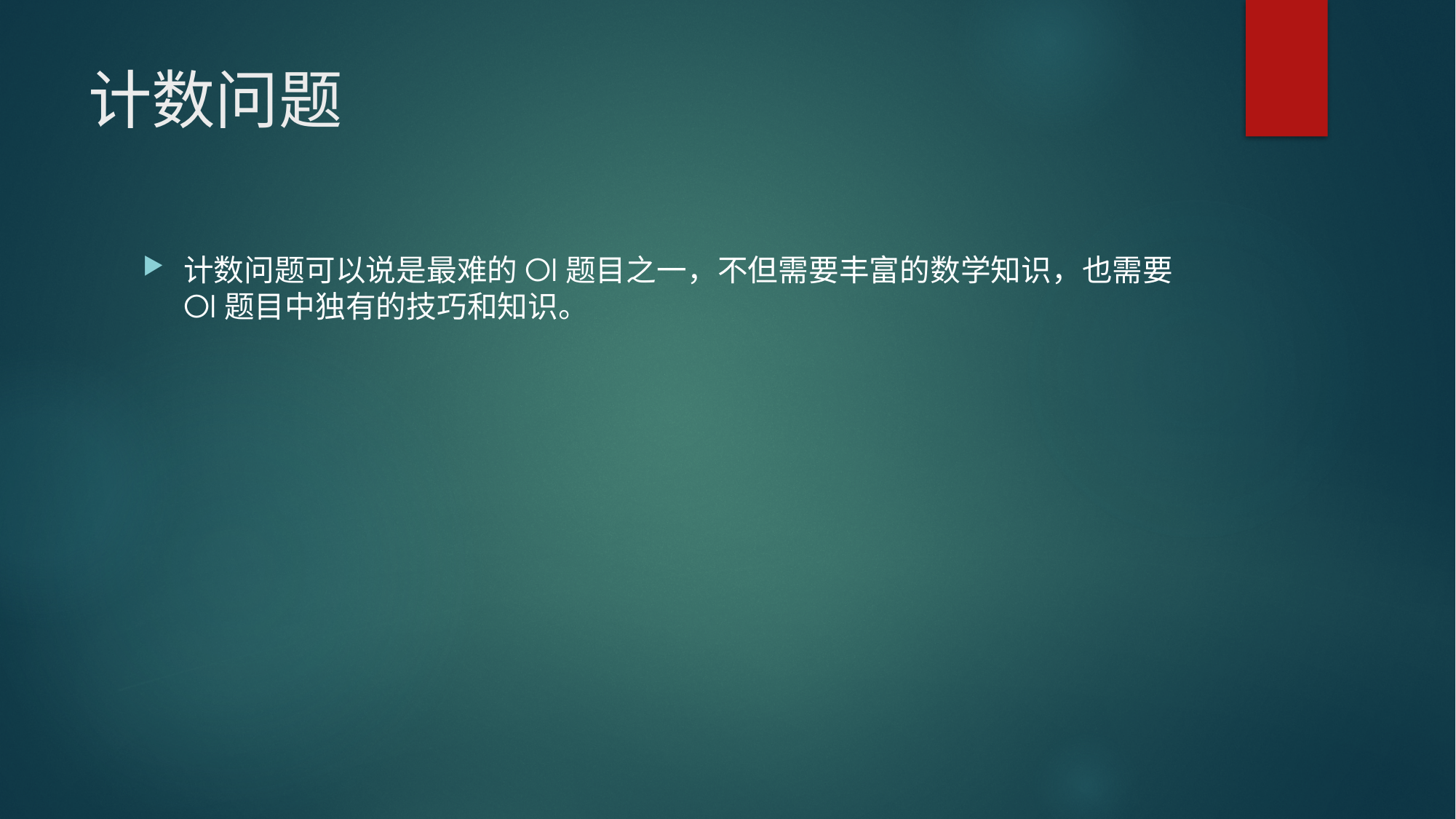

# 计数问题
计数问题可以说是最难的OI题目之一，不但需要丰富的数学知识，也需要OI题目中独有的技巧和知识。